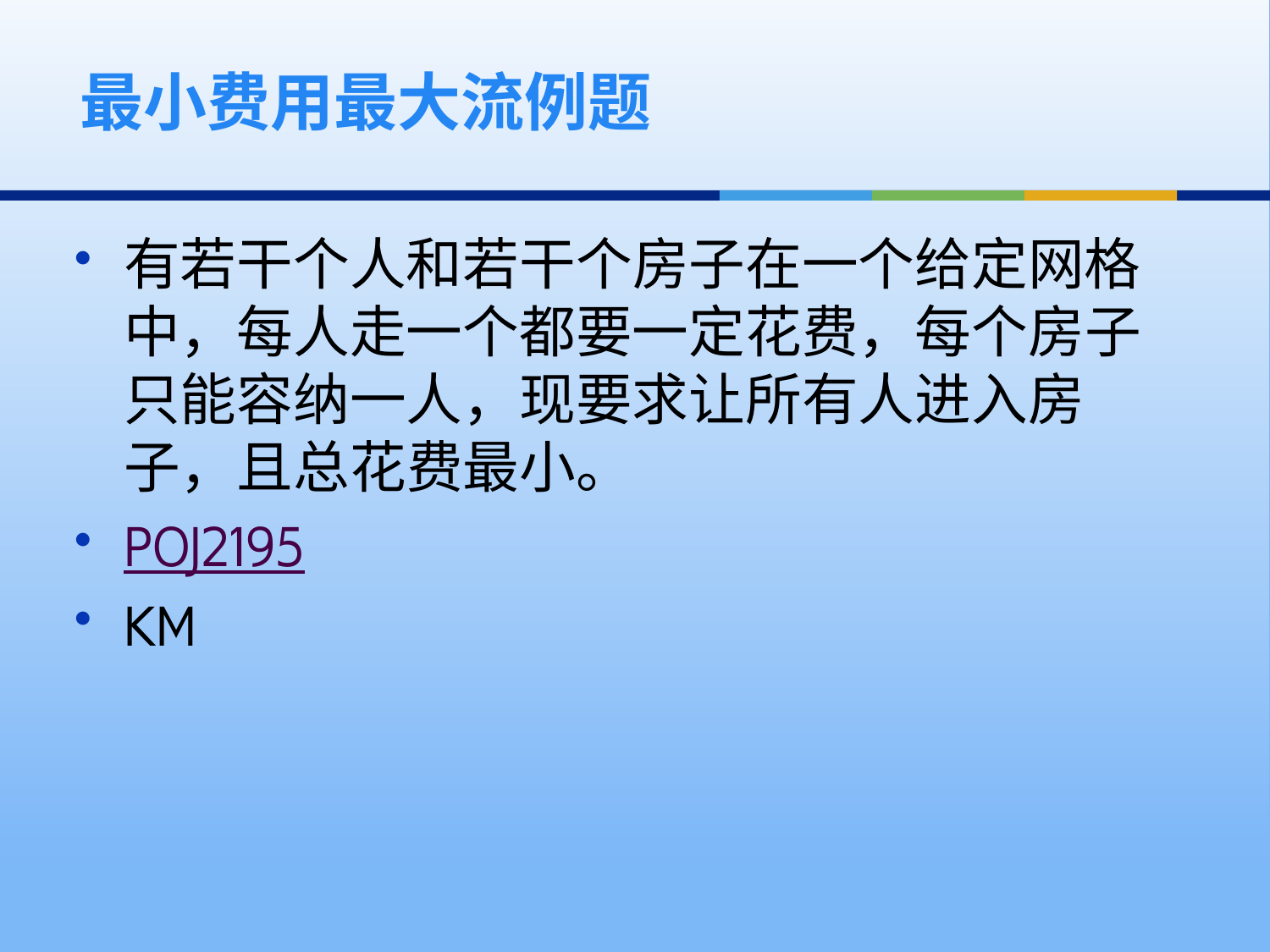

最小费用最大流例题
有若干个人和若干个房子在一个给定网格中，每人走一个都要一定花费，每个房子只能容纳一人，现要求让所有人进入房子，且总花费最小。
POJ2195
KM